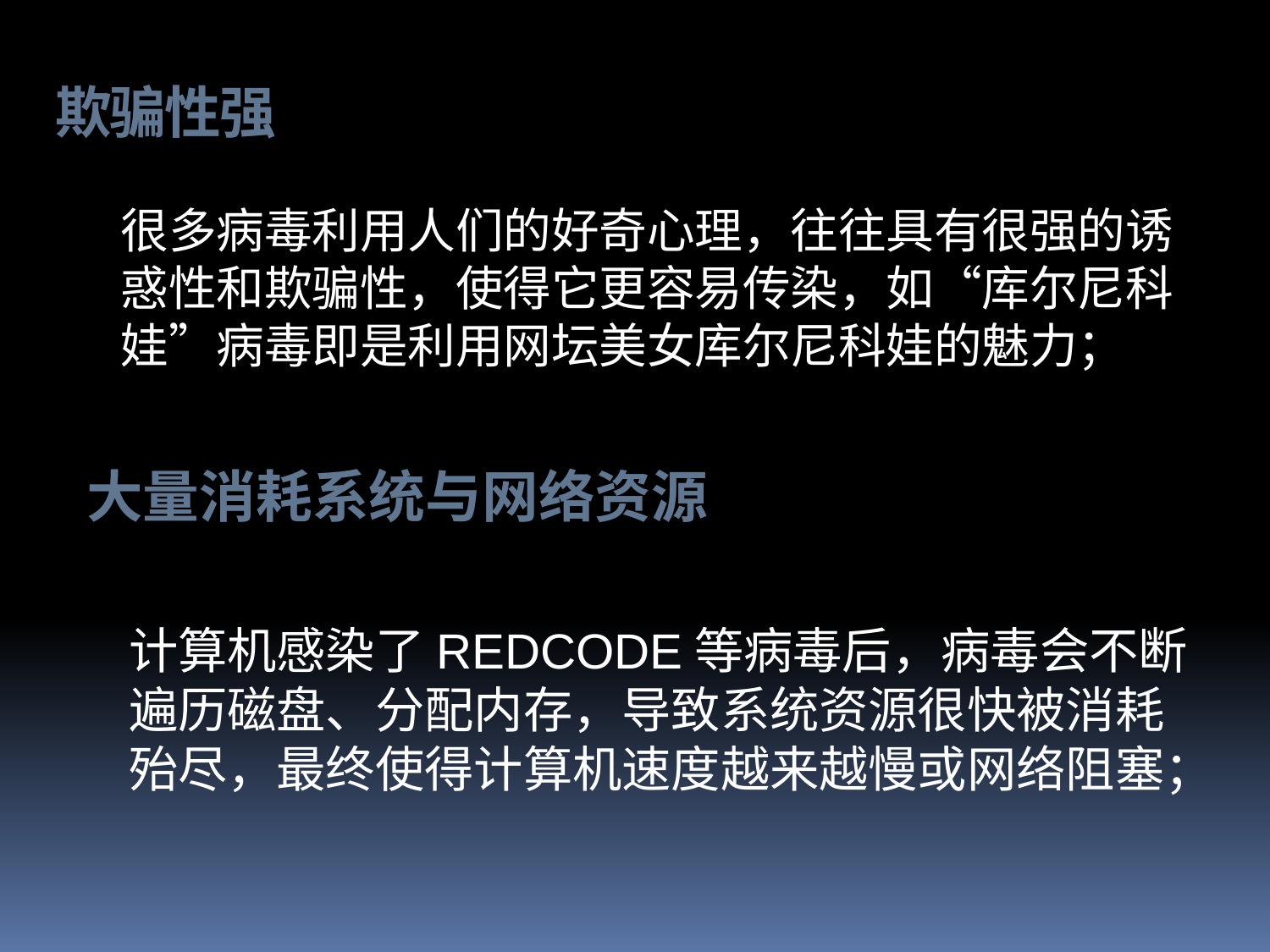

# 欺骗性强
   很多病毒利用人们的好奇心理，往往具有很强的诱惑性和欺骗性，使得它更容易传染，如“库尔尼科娃”病毒即是利用网坛美女库尔尼科娃的魅力；
大量消耗系统与网络资源
计算机感染了REDCODE等病毒后，病毒会不断遍历磁盘、分配内存，导致系统资源很快被消耗殆尽，最终使得计算机速度越来越慢或网络阻塞；